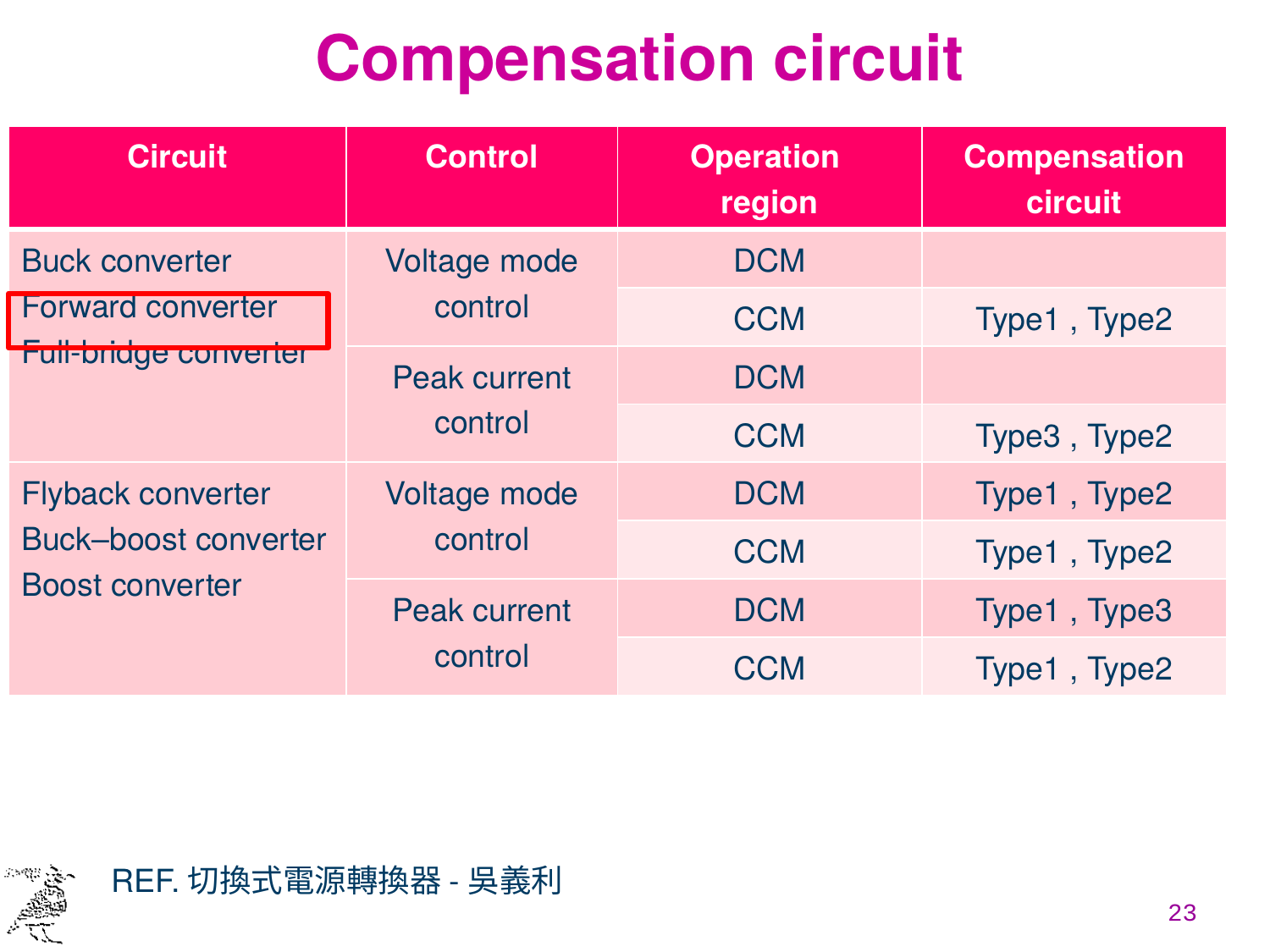

# Compensation circuit
| Circuit | Control | Operation region | Compensation circuit |
| --- | --- | --- | --- |
| Buck converter Forward converter Full-bridge converter | Voltage mode control | DCM |  |
|  |  | CCM | Type1 , Type2 |
|  | Peak current control | DCM |  |
|  |  | CCM | Type3 , Type2 |
| Flyback converter Buck–boost converter Boost converter | Voltage mode control | DCM | Type1 , Type2 |
|  |  | CCM | Type1 , Type2 |
|  | Peak current control | DCM | Type1 , Type3 |
|  |  | CCM | Type1 , Type2 |

REF.切換式電源轉換器-吳義利
23